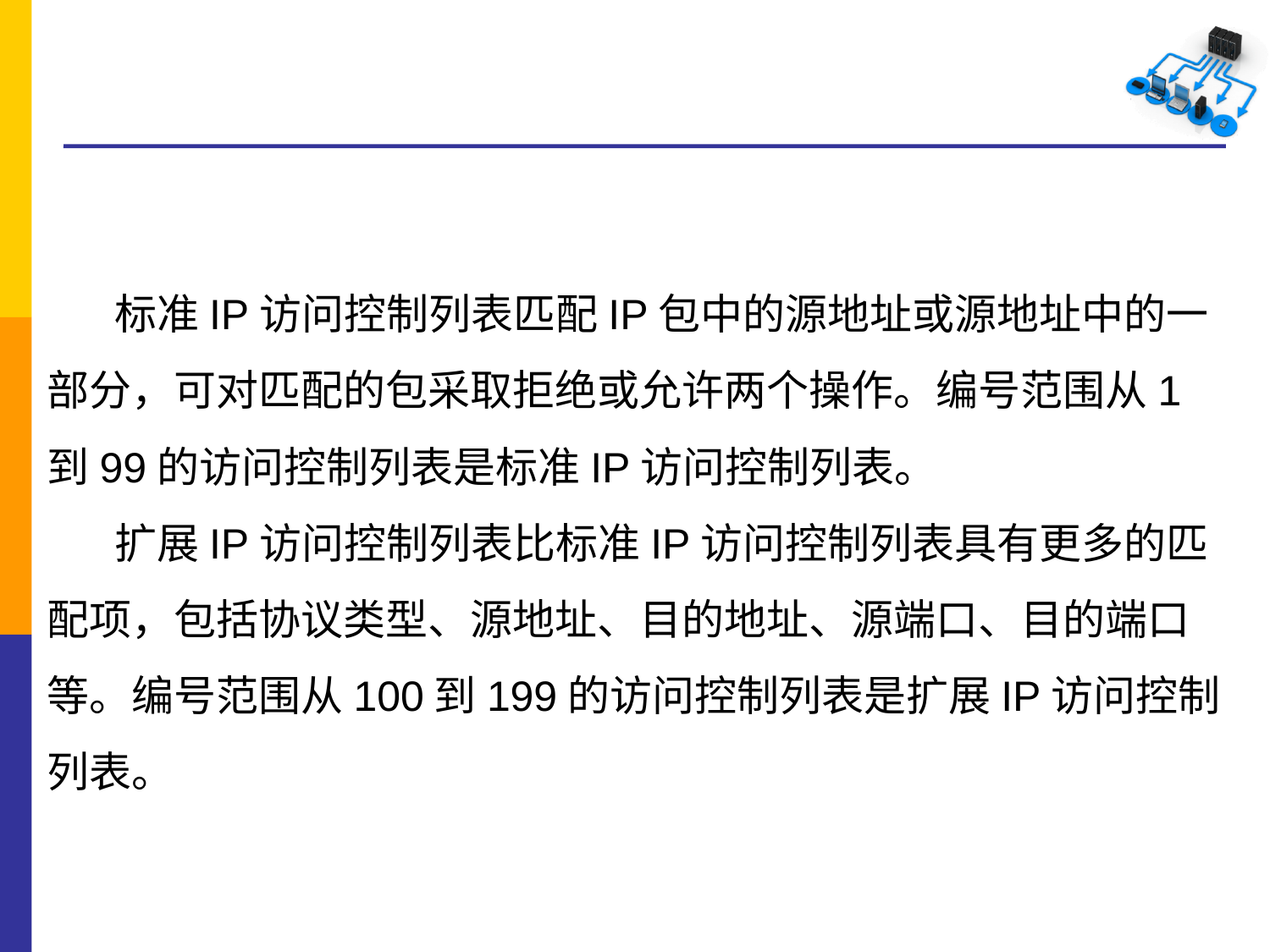

标准IP访问控制列表匹配IP包中的源地址或源地址中的一部分，可对匹配的包采取拒绝或允许两个操作。编号范围从1到99的访问控制列表是标准IP访问控制列表。
      扩展IP访问控制列表比标准IP访问控制列表具有更多的匹配项，包括协议类型、源地址、目的地址、源端口、目的端口等。编号范围从100到199的访问控制列表是扩展IP访问控制列表。